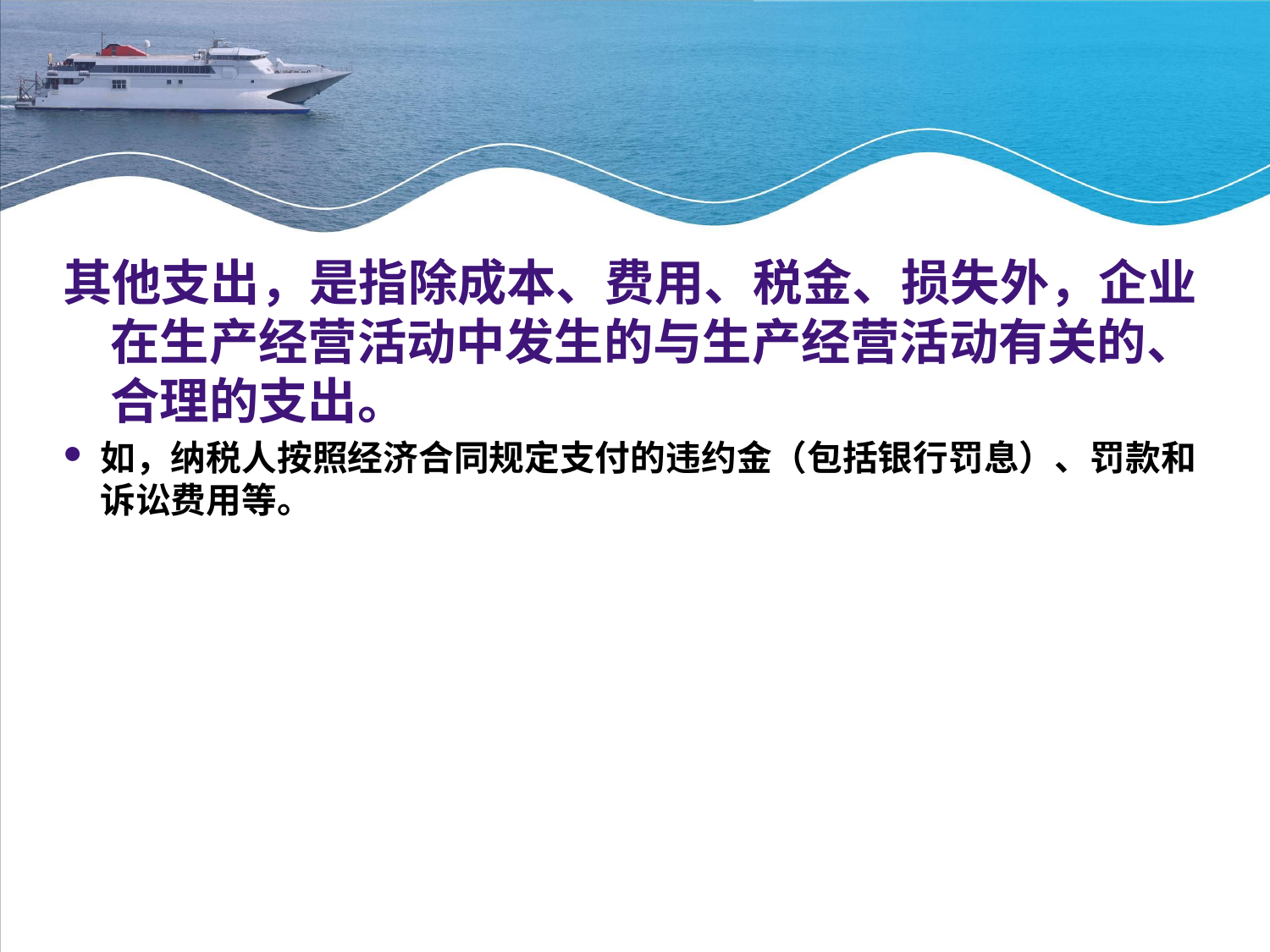

#
其他支出，是指除成本、费用、税金、损失外，企业在生产经营活动中发生的与生产经营活动有关的、合理的支出。
如，纳税人按照经济合同规定支付的违约金（包括银行罚息）、罚款和诉讼费用等。